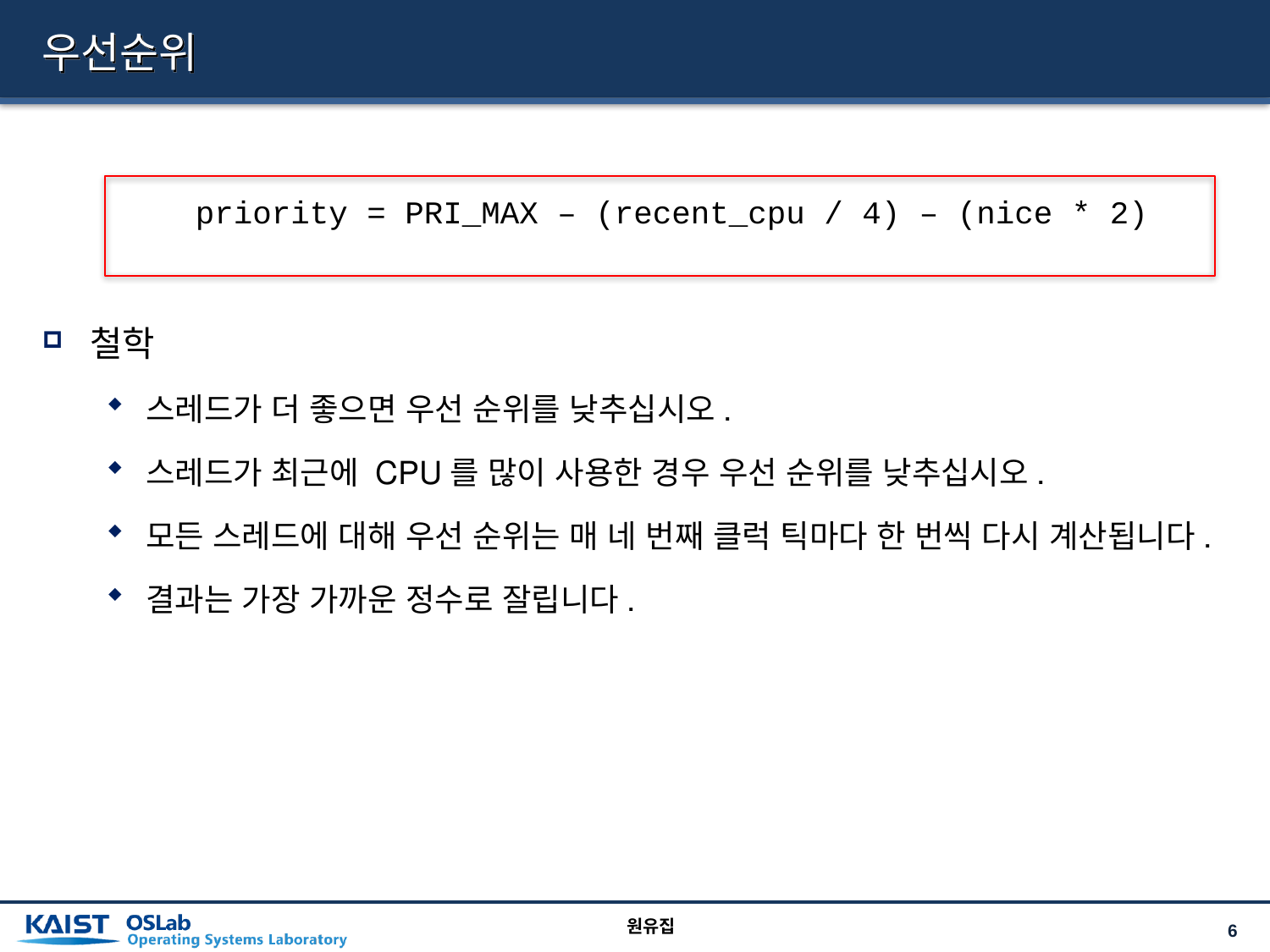

# 우선순위

priority = PRI_MAX – (recent_cpu / 4) – (nice * 2)

철학
스레드가 더 좋으면 우선 순위를 낮추십시오.
스레드가 최근에 CPU를 많이 사용한 경우 우선 순위를 낮추십시오.
모든 스레드에 대해 우선 순위는 매 네 번째 클럭 틱마다 한 번씩 다시 계산됩니다.
결과는 가장 가까운 정수로 잘립니다.

원유집
6